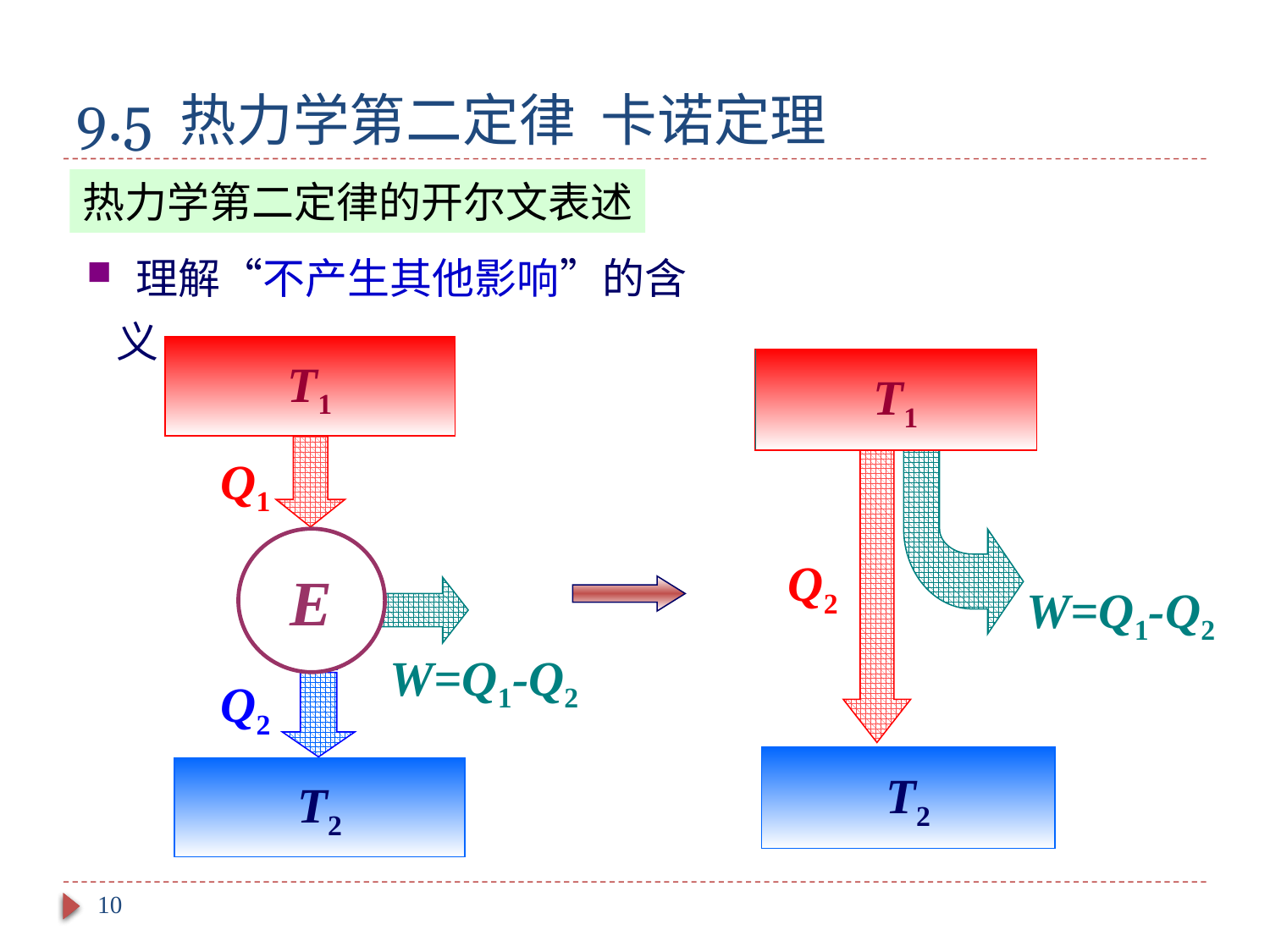

# 9.5 热力学第二定律  卡诺定理
热力学第二定律的开尔文表述
 理解“不产生其他影响”的含义
T1
Q1

E

W=Q1-Q2
Q2

T2
T1

Q2

W=Q1-Q2

T2
10